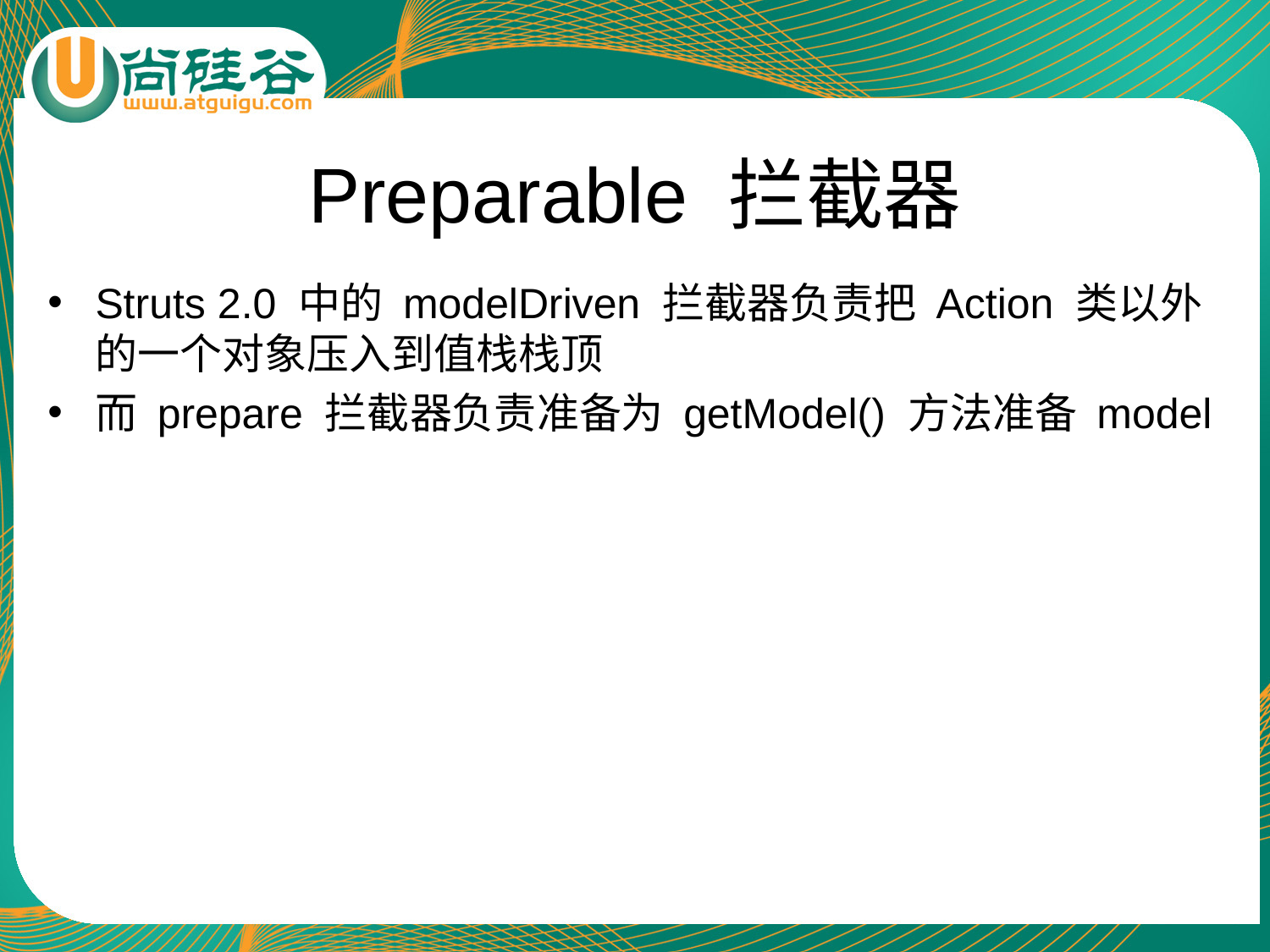

# Preparable 拦截器
Struts 2.0 中的 modelDriven 拦截器负责把 Action 类以外的一个对象压入到值栈栈顶
而 prepare 拦截器负责准备为 getModel() 方法准备 model